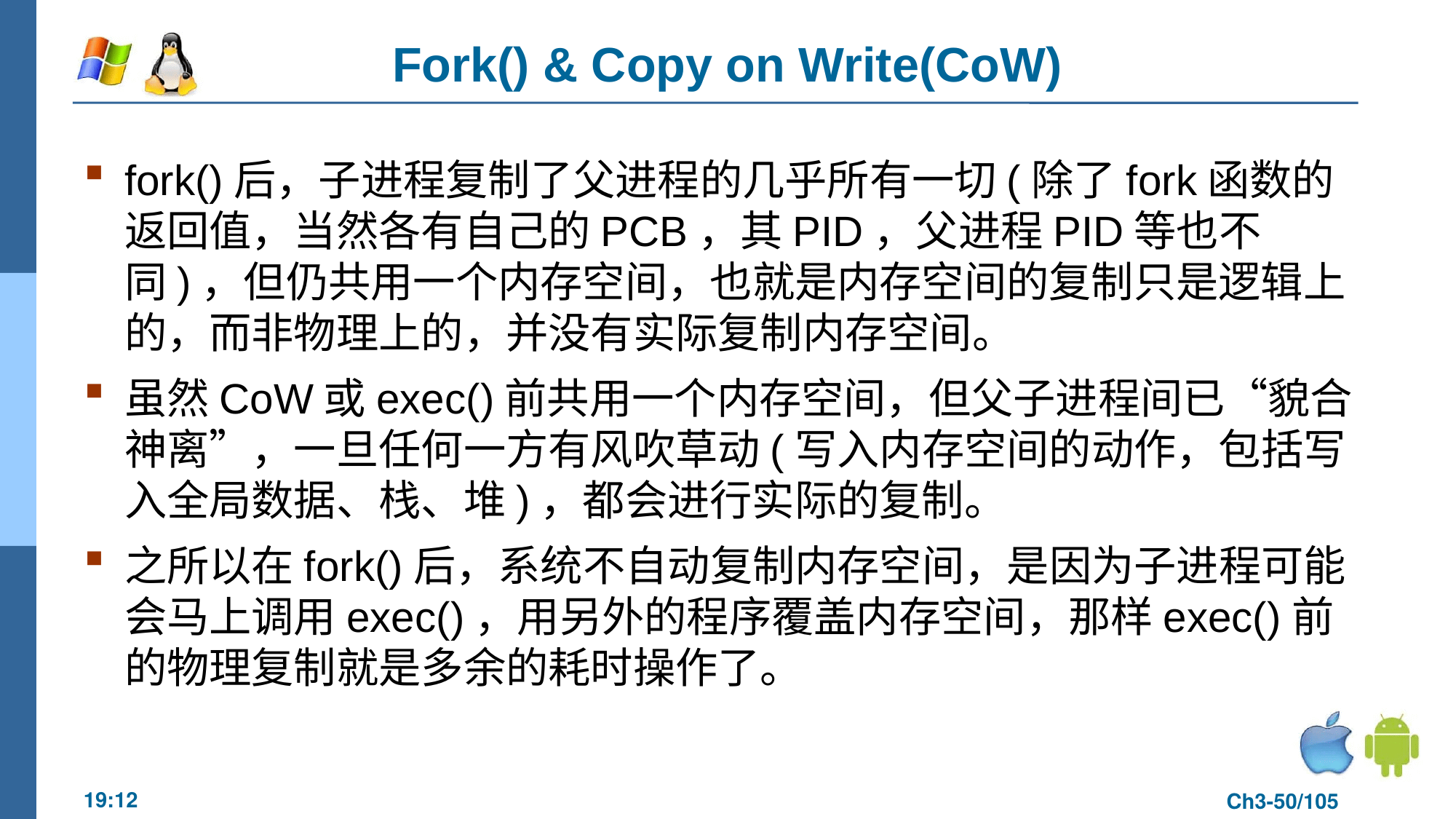

# Fork() & Copy on Write(CoW)
fork()后，子进程复制了父进程的几乎所有一切(除了fork函数的返回值，当然各有自己的PCB，其PID，父进程PID等也不同)，但仍共用一个内存空间，也就是内存空间的复制只是逻辑上的，而非物理上的，并没有实际复制内存空间。
虽然CoW或exec()前共用一个内存空间，但父子进程间已“貌合神离”，一旦任何一方有风吹草动(写入内存空间的动作，包括写入全局数据、栈、堆)，都会进行实际的复制。
之所以在fork()后，系统不自动复制内存空间，是因为子进程可能会马上调用exec()，用另外的程序覆盖内存空间，那样exec()前的物理复制就是多余的耗时操作了。